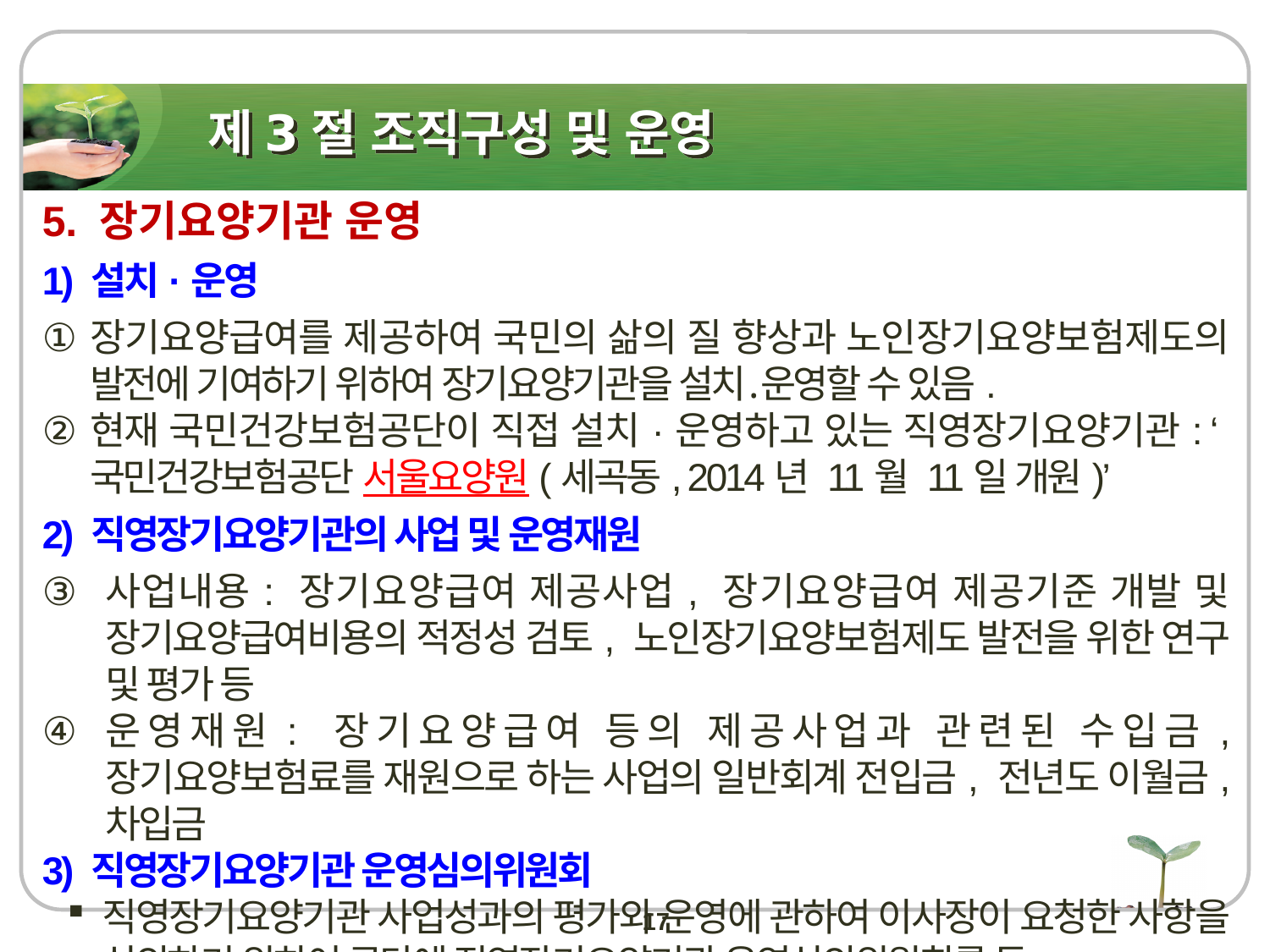

제3절 조직구성 및 운영
5. 장기요양기관 운영
1) 설치·운영
장기요양급여를 제공하여 국민의 삶의 질 향상과 노인장기요양보험제도의 발전에 기여하기 위하여 장기요양기관을 설치․운영할 수 있음.
현재 국민건강보험공단이 직접 설치·운영하고 있는 직영장기요양기관: ‘국민건강보험공단 서울요양원(세곡동, 2014년 11월 11일 개원)’
2) 직영장기요양기관의 사업 및 운영재원
사업내용: 장기요양급여 제공사업, 장기요양급여 제공기준 개발 및 장기요양급여비용의 적정성 검토, 노인장기요양보험제도 발전을 위한 연구 및 평가 등
운영재원: 장기요양급여 등의 제공사업과 관련된 수입금, 장기요양보험료를 재원으로 하는 사업의 일반회계 전입금, 전년도 이월금, 차입금
3) 직영장기요양기관 운영심의위원회
직영장기요양기관 사업성과의 평가와 운영에 관하여 이사장이 요청한 사항을 심의하기 위하여 공단에 직영장기요양기관 운영심의위원회를 둠.
17